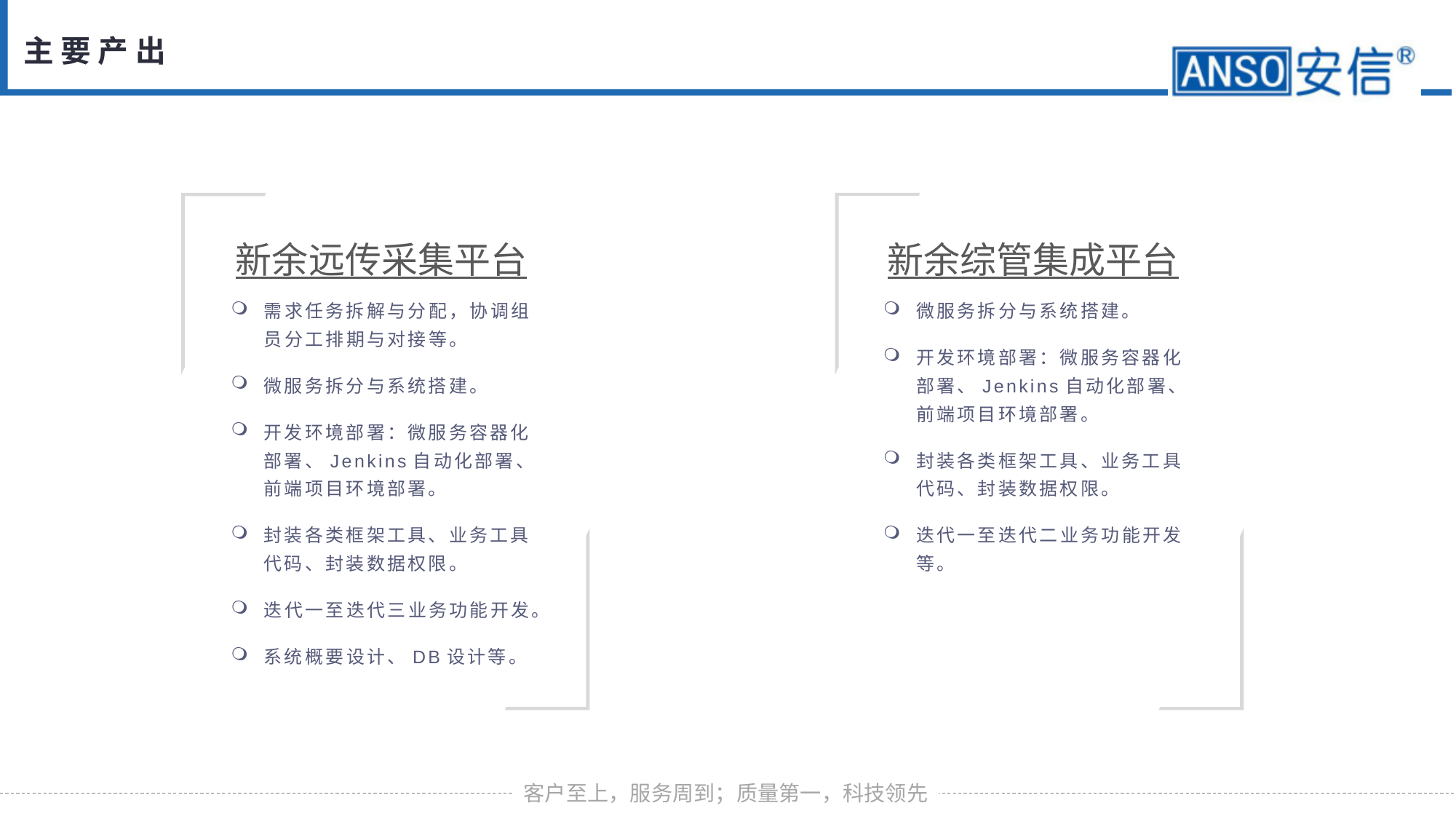

主 要 产 出

新余远传采集平台
新余综管集成平台
需求任务拆解与分配，协调组员分工排期与对接等。
微服务拆分与系统搭建。
开发环境部署：微服务容器化部署、Jenkins自动化部署、前端项目环境部署。
封装各类框架工具、业务工具代码、封装数据权限。
迭代一至迭代三业务功能开发。
系统概要设计、DB设计等。
微服务拆分与系统搭建。
开发环境部署：微服务容器化部署、Jenkins自动化部署、前端项目环境部署。
封装各类框架工具、业务工具代码、封装数据权限。
迭代一至迭代二业务功能开发等。

7